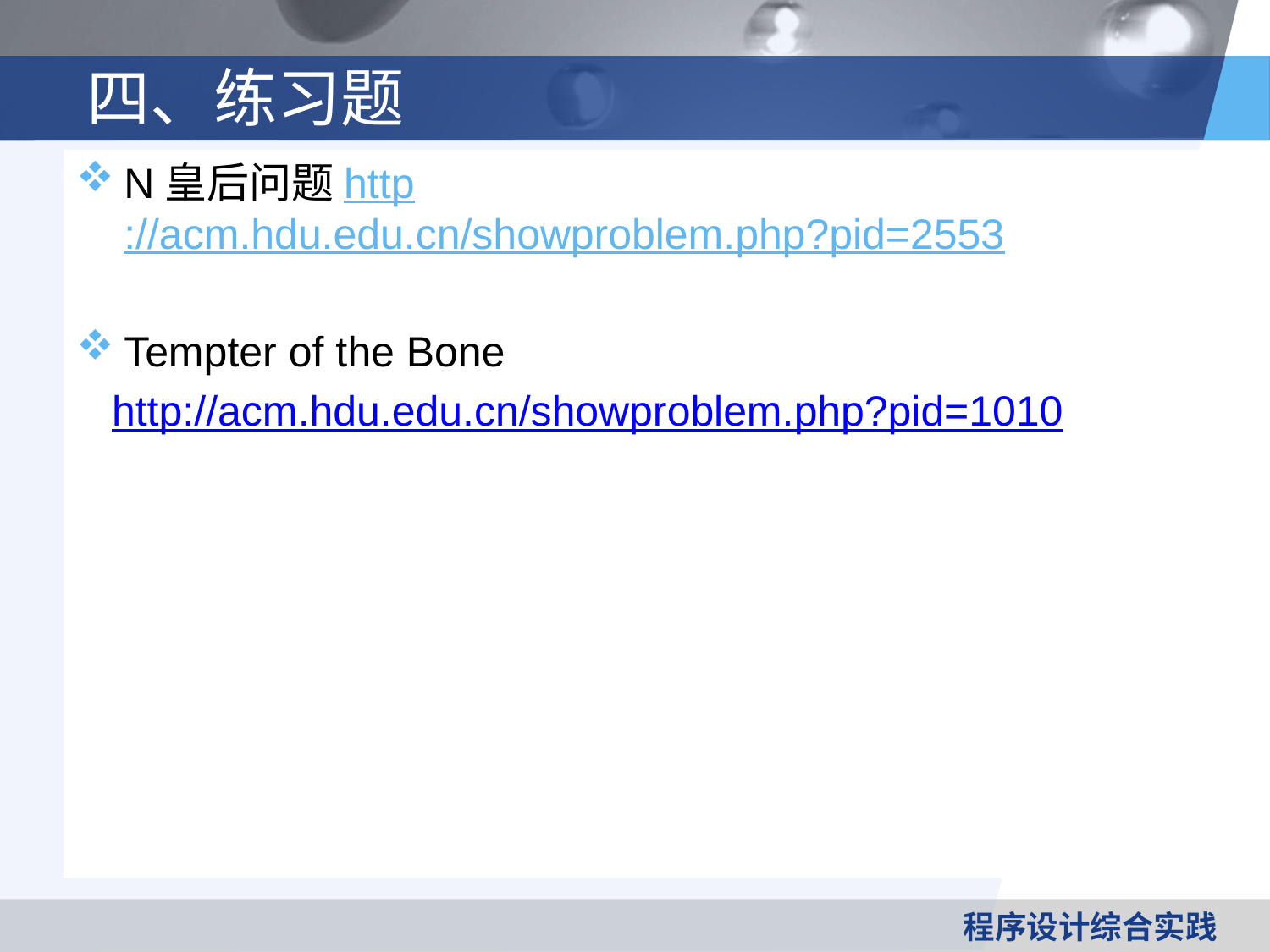

# 四、练习题
N皇后问题http://acm.hdu.edu.cn/showproblem.php?pid=2553

Tempter of the Bone
   http://acm.hdu.edu.cn/showproblem.php?pid=1010